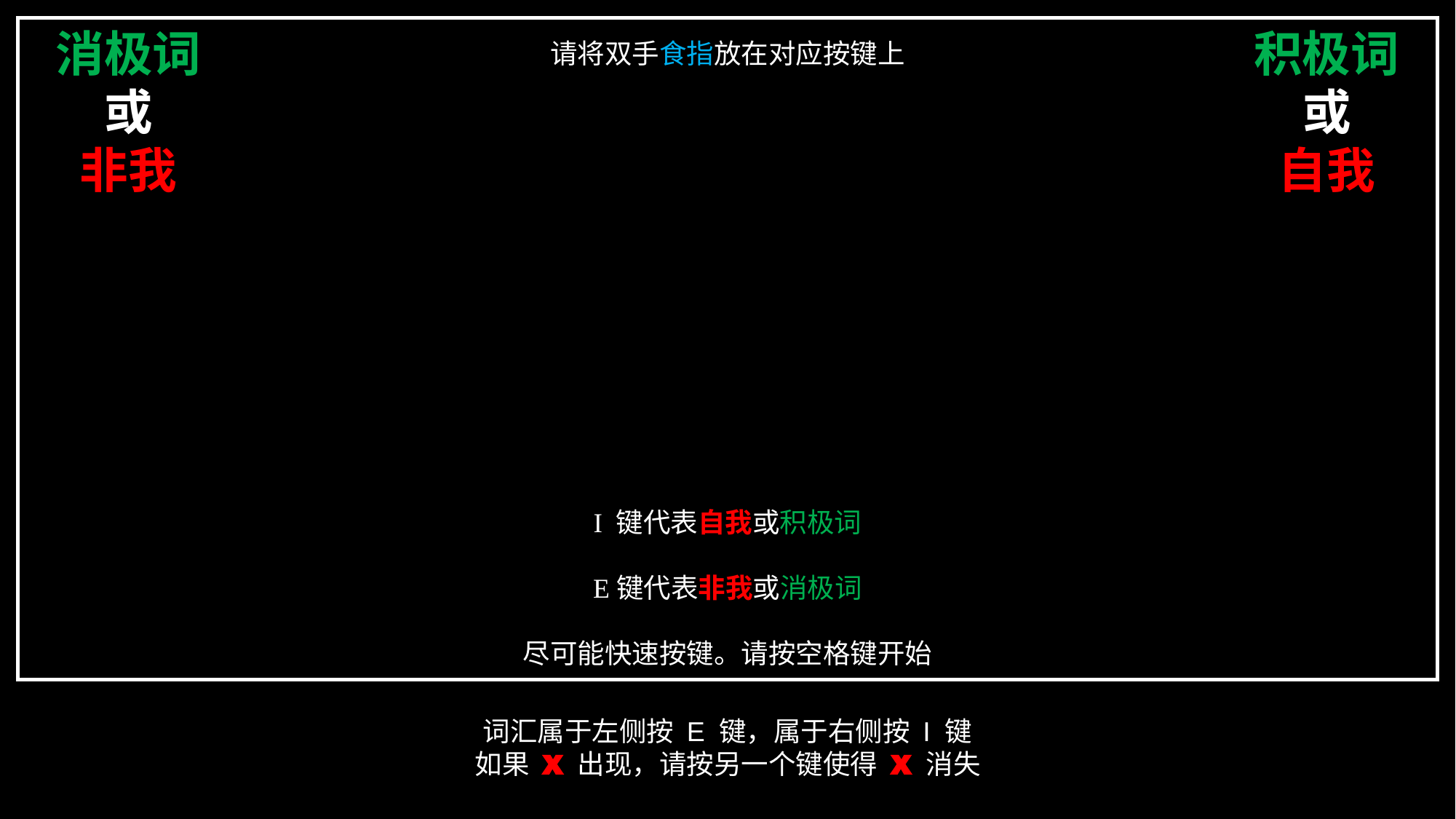

消极词
或
非我
积极词
或
自我

请将双手食指放在对应按键上

I 键代表自我或积极词

E键代表非我或消极词

尽可能快速按键。请按空格键开始
词汇属于左侧按 E 键，属于右侧按 I 键
如果 X 出现，请按另一个键使得 X 消失